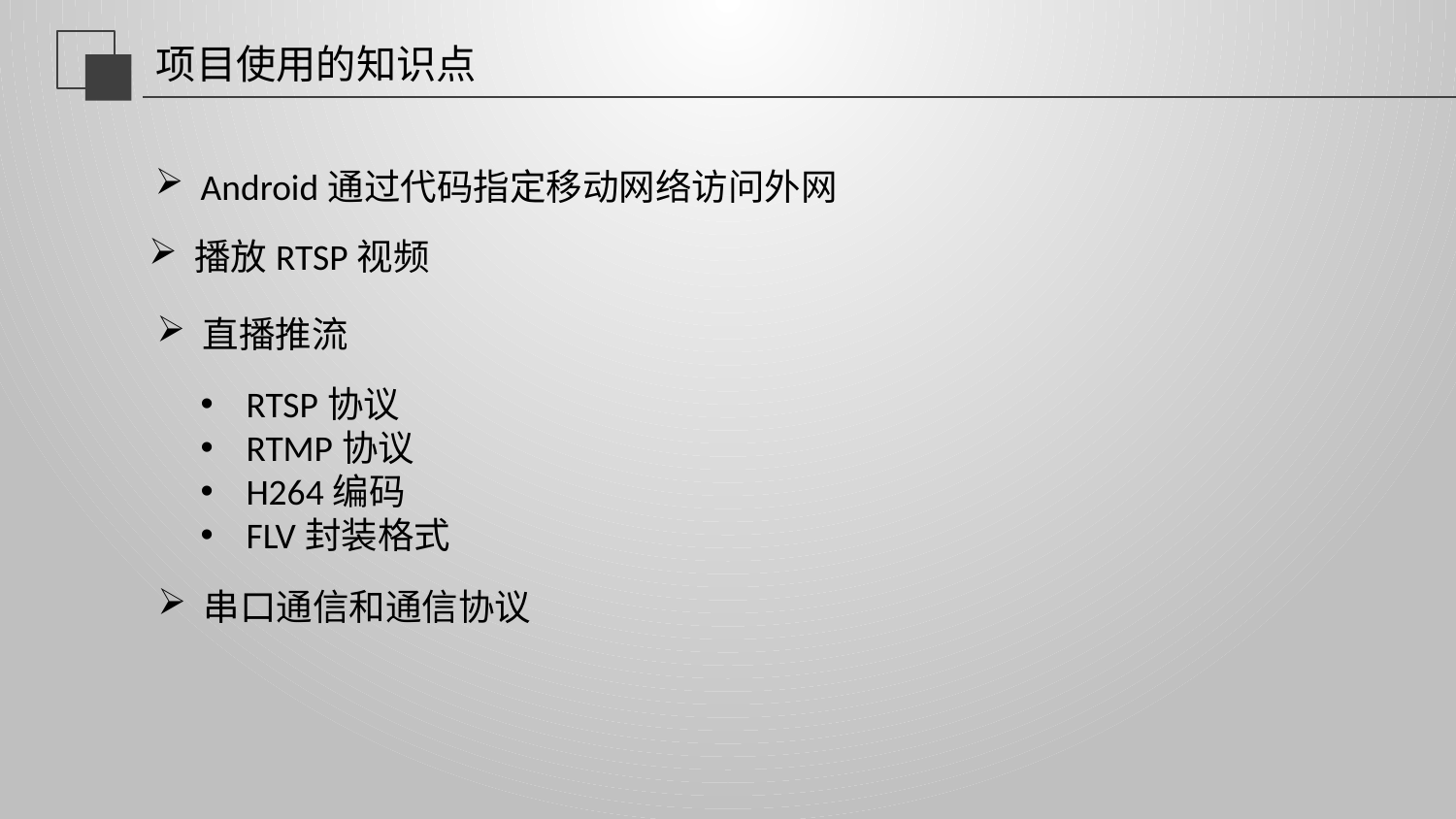

# 项目使用的知识点
Android通过代码指定移动网络访问外网
播放RTSP视频
直播推流
RTSP协议
RTMP协议
H264编码
FLV封装格式
串口通信和通信协议